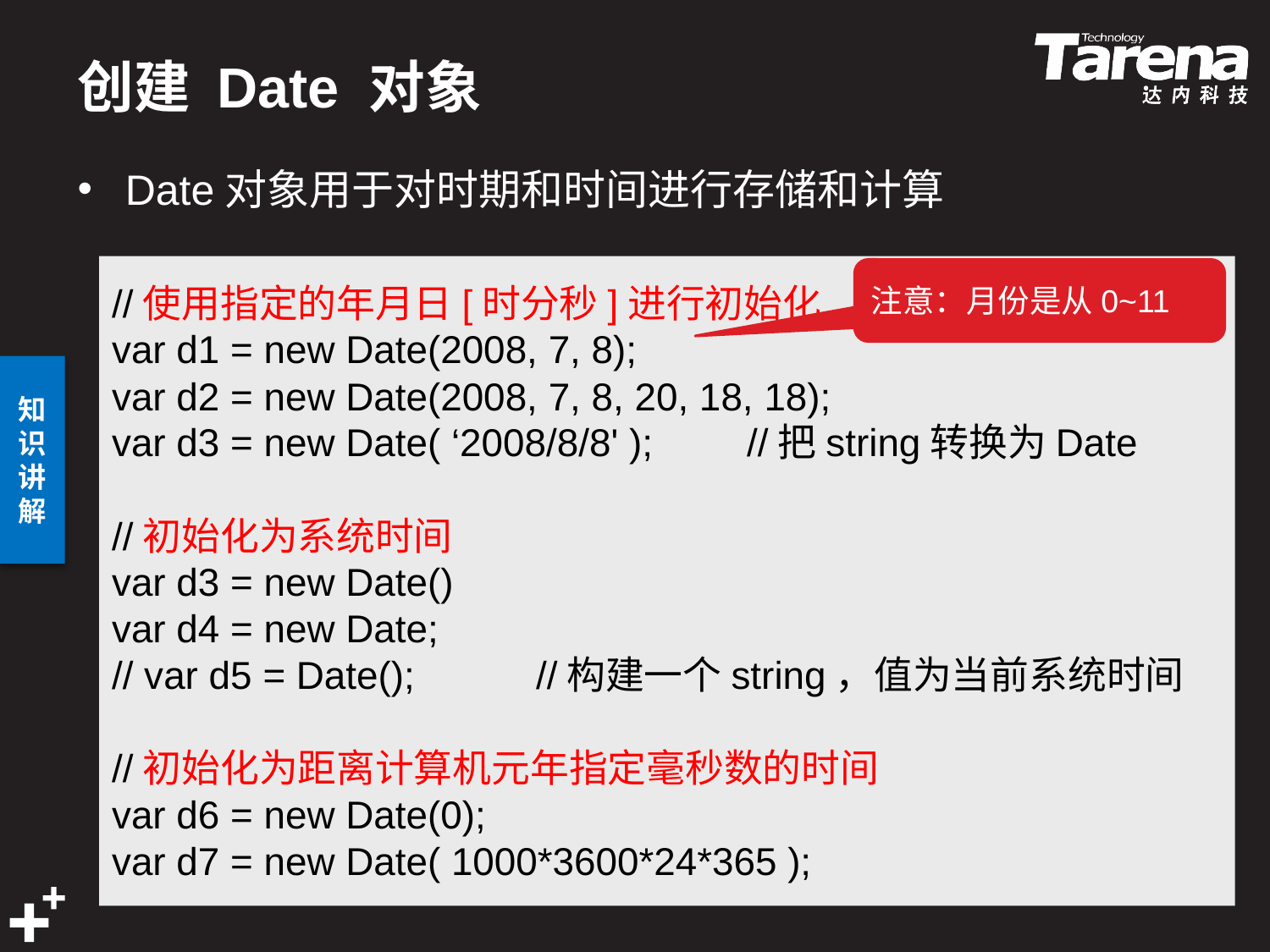

# 创建 Date 对象
Date对象用于对时期和时间进行存储和计算
//使用指定的年月日[时分秒]进行初始化
var d1 = new Date(2008, 7, 8);
var d2 = new Date(2008, 7, 8, 20, 18, 18);
var d3 = new Date( ‘2008/8/8' );	//把string转换为Date

//初始化为系统时间
var d3 = new Date()
var d4 = new Date;
// var d5 = Date();	    //构建一个string，值为当前系统时间

//初始化为距离计算机元年指定毫秒数的时间
var d6 = new Date(0);
var d7 = new Date( 1000*3600*24*365 );
注意：月份是从0~11